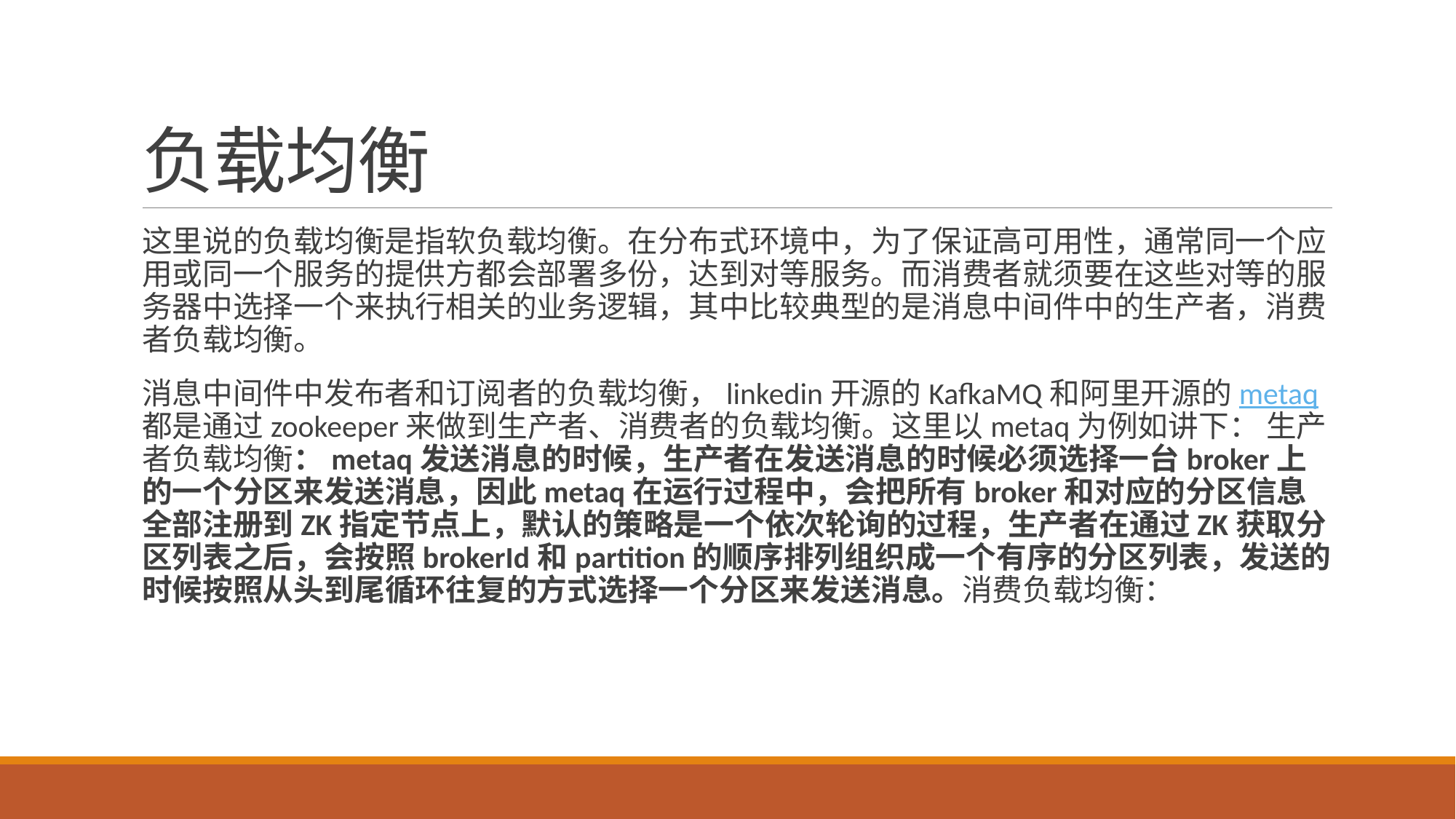

# 负载均衡
这里说的负载均衡是指软负载均衡。在分布式环境中，为了保证高可用性，通常同一个应用或同一个服务的提供方都会部署多份，达到对等服务。而消费者就须要在这些对等的服务器中选择一个来执行相关的业务逻辑，其中比较典型的是消息中间件中的生产者，消费者负载均衡。
消息中间件中发布者和订阅者的负载均衡，linkedin开源的KafkaMQ和阿里开源的metaq都是通过zookeeper来做到生产者、消费者的负载均衡。这里以metaq为例如讲下： 生产者负载均衡：metaq发送消息的时候，生产者在发送消息的时候必须选择一台broker上的一个分区来发送消息，因此metaq在运行过程中，会把所有broker和对应的分区信息全部注册到ZK指定节点上，默认的策略是一个依次轮询的过程，生产者在通过ZK获取分区列表之后，会按照brokerId和partition的顺序排列组织成一个有序的分区列表，发送的时候按照从头到尾循环往复的方式选择一个分区来发送消息。消费负载均衡：